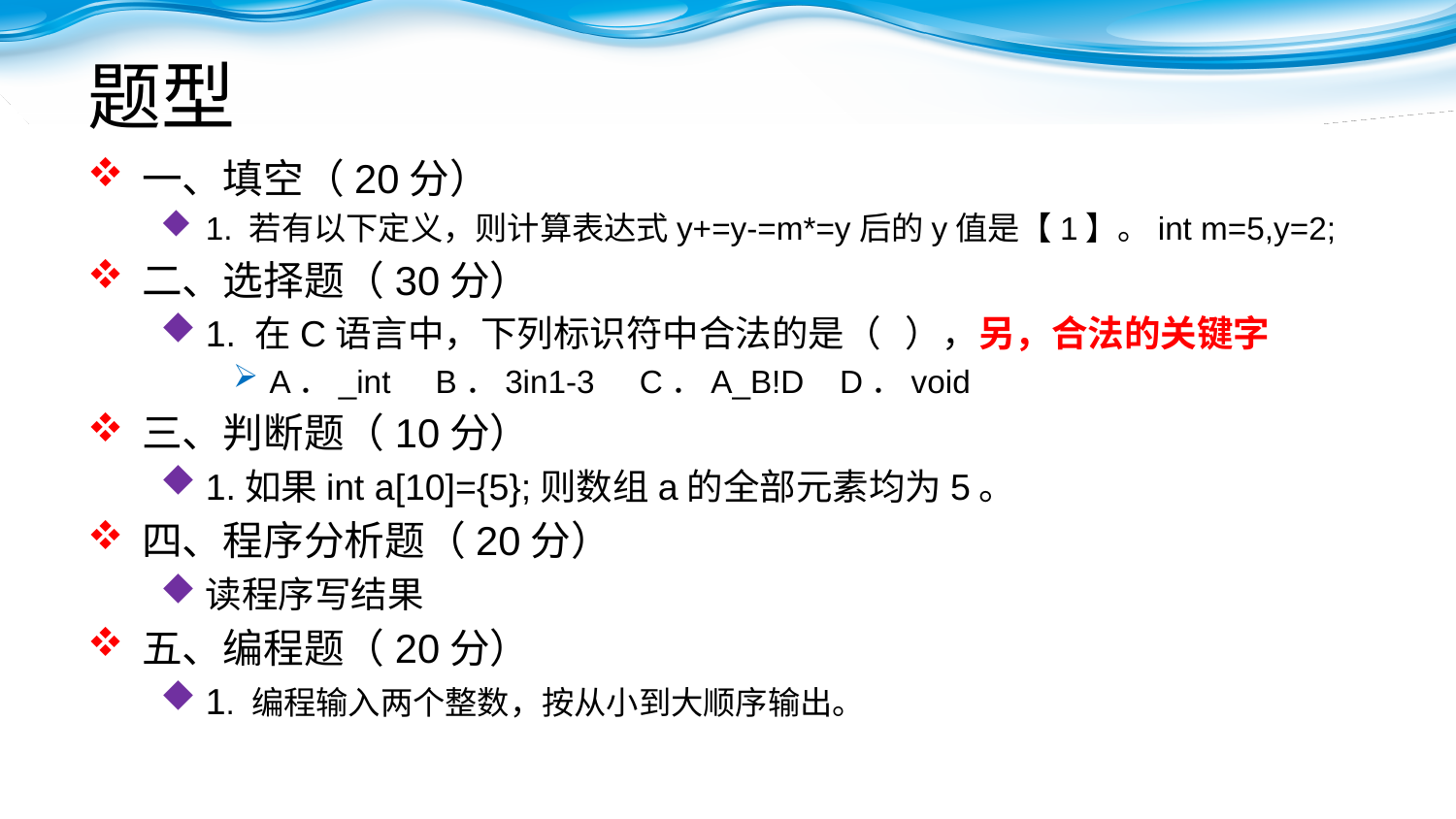

# 题型
一、填空（20分）
1. 若有以下定义，则计算表达式y+=y-=m*=y后的y值是【1】。int m=5,y=2;
二、选择题（30分）
1. 在C语言中，下列标识符中合法的是（   ），另，合法的关键字
A．_int     B．3in1-3     C．A_B!D    D．void
三、判断题（10分）
1.如果int a[10]={5};则数组a的全部元素均为5。
四、程序分析题（20分）
读程序写结果
五、编程题（20分）
1. 编程输入两个整数，按从小到大顺序输出。